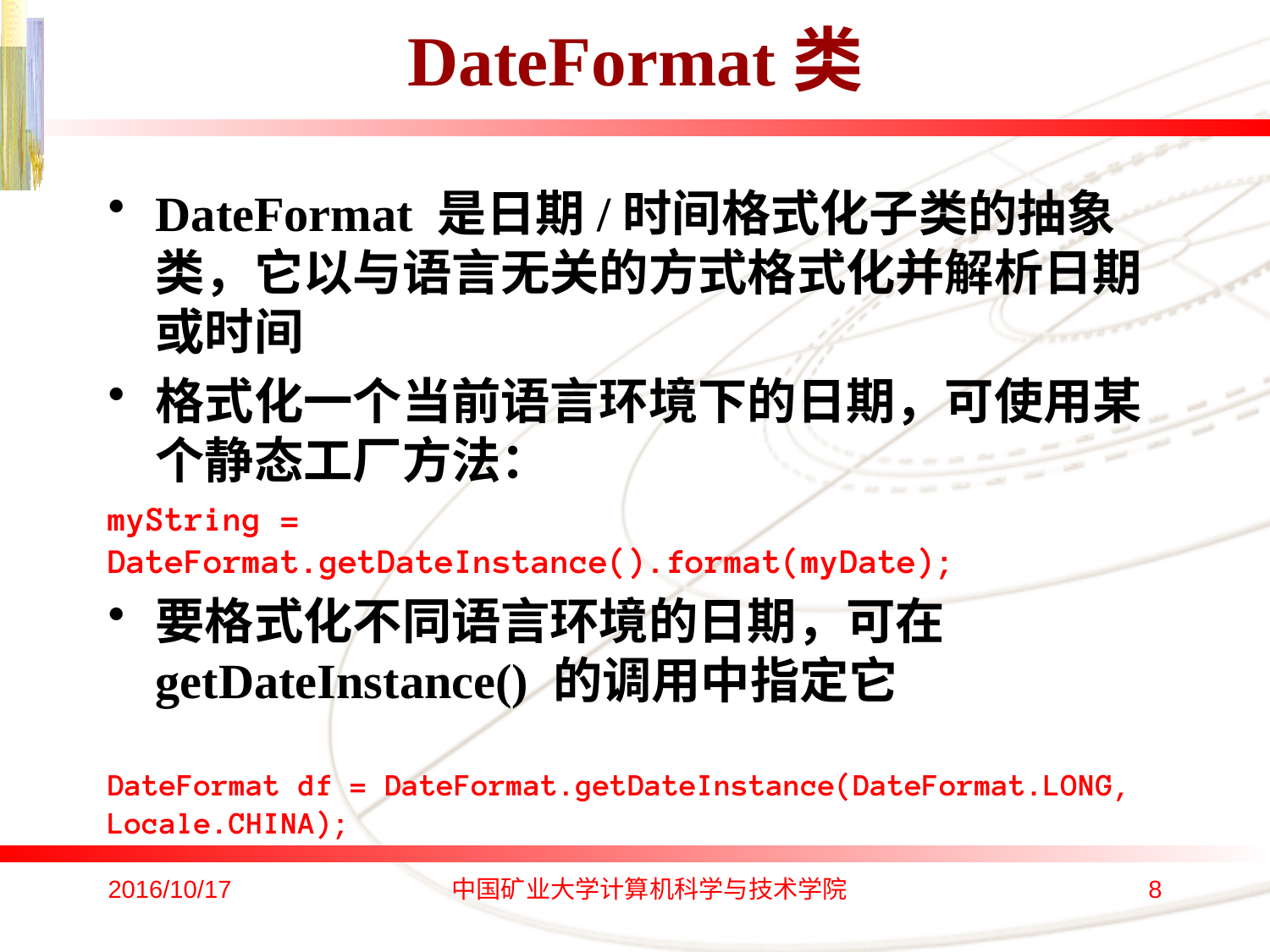

# DateFormat类
DateFormat 是日期/时间格式化子类的抽象类，它以与语言无关的方式格式化并解析日期或时间
格式化一个当前语言环境下的日期，可使用某个静态工厂方法：
myString = DateFormat.getDateInstance().format(myDate);
要格式化不同语言环境的日期，可在 getDateInstance() 的调用中指定它

DateFormat df = DateFormat.getDateInstance(DateFormat.LONG, Locale.CHINA);
2016/10/17
中国矿业大学计算机科学与技术学院
8